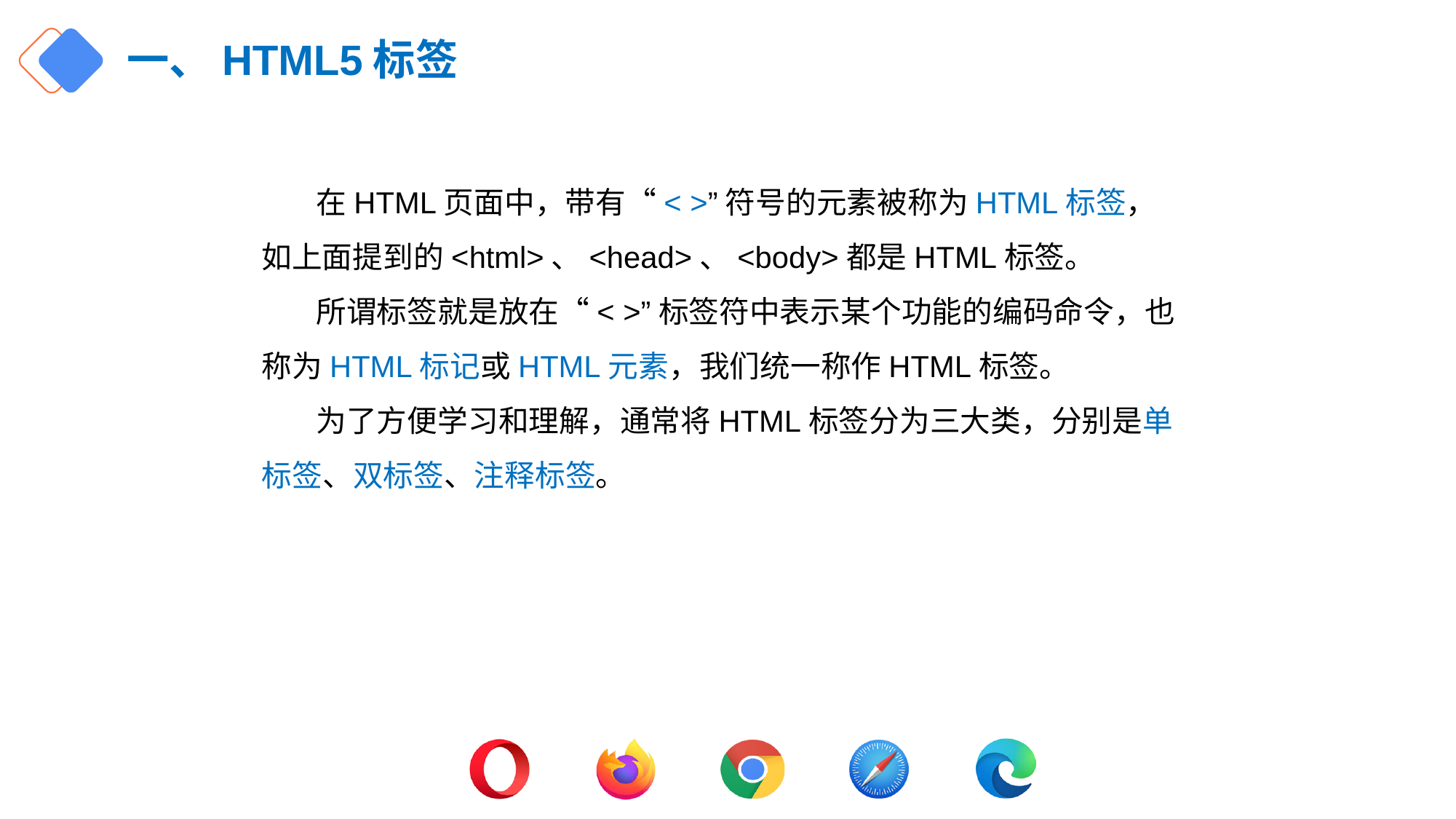

# 一、HTML5标签
在HTML页面中，带有“< >”符号的元素被称为HTML标签，如上面提到的<html>、<head>、<body>都是HTML标签。
所谓标签就是放在“< >”标签符中表示某个功能的编码命令，也称为HTML标记或HTML元素，我们统一称作HTML标签。
为了方便学习和理解，通常将HTML标签分为三大类，分别是单标签、双标签、注释标签。